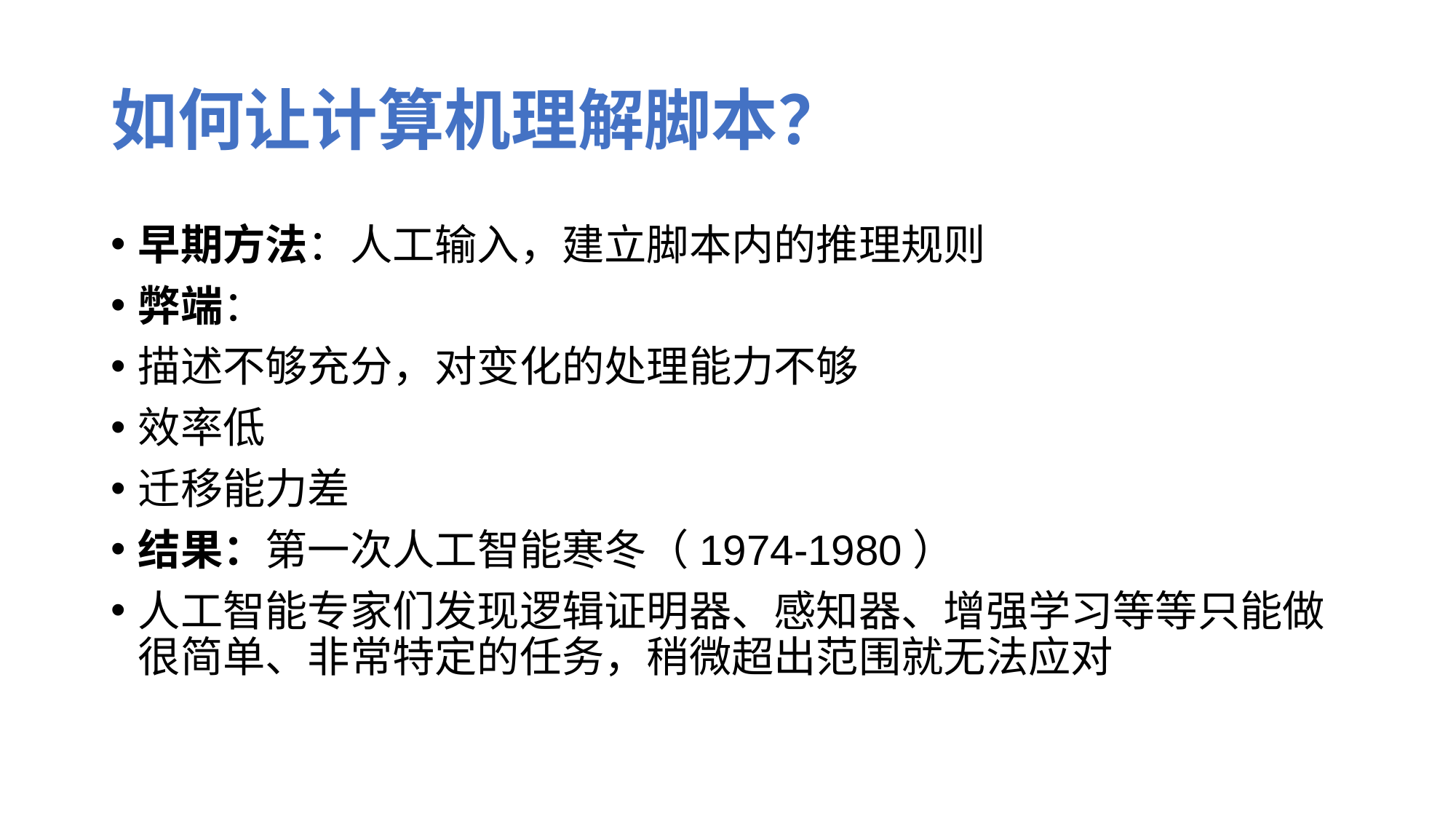

# 如何让计算机理解脚本？
早期方法：人工输入，建立脚本内的推理规则
弊端：
描述不够充分，对变化的处理能力不够
效率低
迁移能力差
结果：第一次人工智能寒冬（1974-1980）
人工智能专家们发现逻辑证明器、感知器、增强学习等等只能做很简单、非常特定的任务，稍微超出范围就无法应对